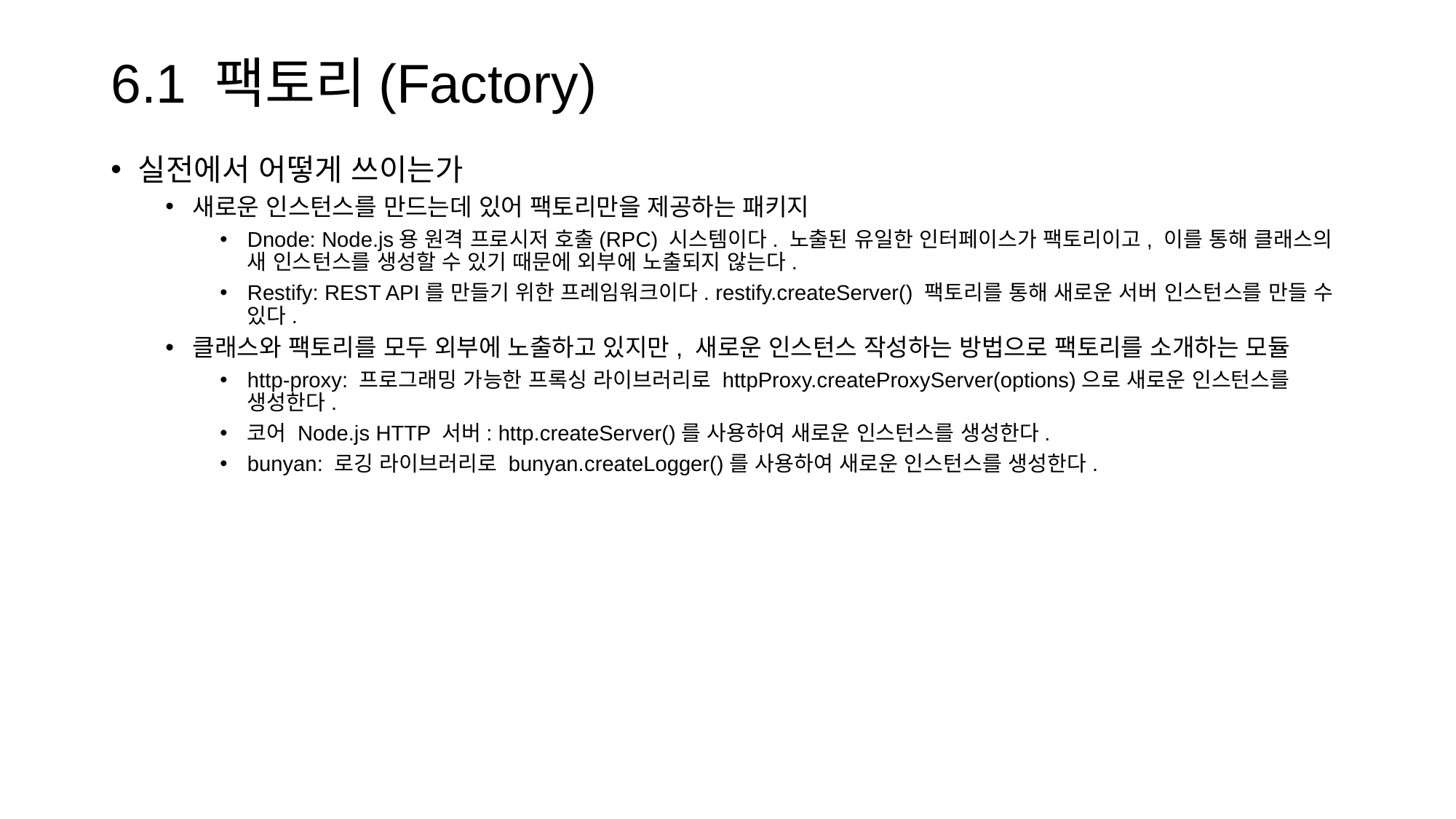

# 6.1 팩토리(Factory)
실전에서 어떻게 쓰이는가
새로운 인스턴스를 만드는데 있어 팩토리만을 제공하는 패키지
Dnode: Node.js용 원격 프로시저 호출(RPC) 시스템이다. 노출된 유일한 인터페이스가 팩토리이고, 이를 통해 클래스의 새 인스턴스를 생성할 수 있기 때문에 외부에 노출되지 않는다.
Restify: REST API를 만들기 위한 프레임워크이다. restify.createServer() 팩토리를 통해 새로운 서버 인스턴스를 만들 수 있다.
클래스와 팩토리를 모두 외부에 노출하고 있지만, 새로운 인스턴스 작성하는 방법으로 팩토리를 소개하는 모듈
http-proxy: 프로그래밍 가능한 프록싱 라이브러리로 httpProxy.createProxyServer(options)으로 새로운 인스턴스를 생성한다.
코어 Node.js HTTP 서버: http.createServer()를 사용하여 새로운 인스턴스를 생성한다.
bunyan: 로깅 라이브러리로 bunyan.createLogger()를 사용하여 새로운 인스턴스를 생성한다.